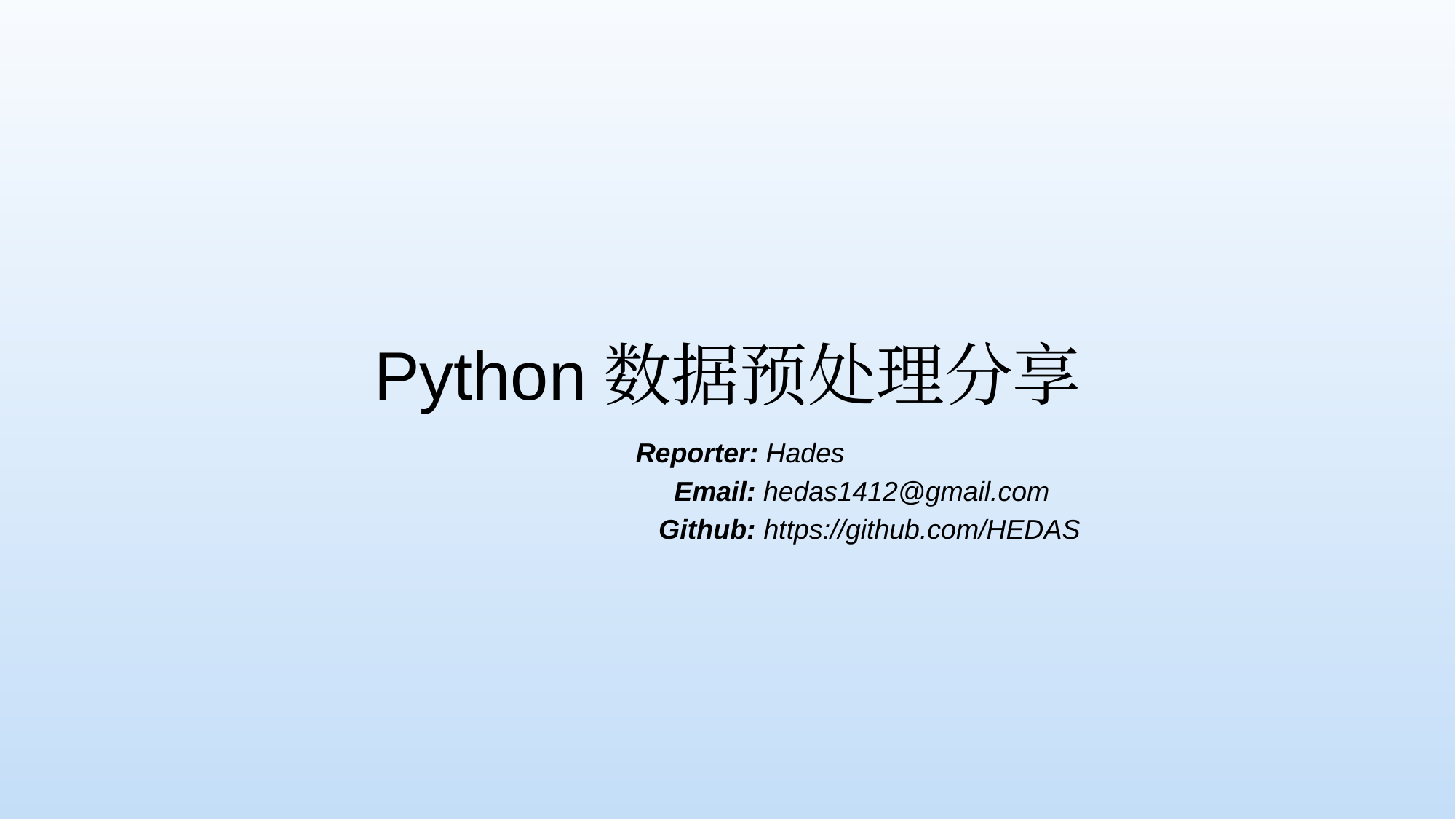

# Python数据预处理分享
                                                          Reporter: Hades
                                                               Email: hedas1412@gmail.com
                                                             Github: https://github.com/HEDAS